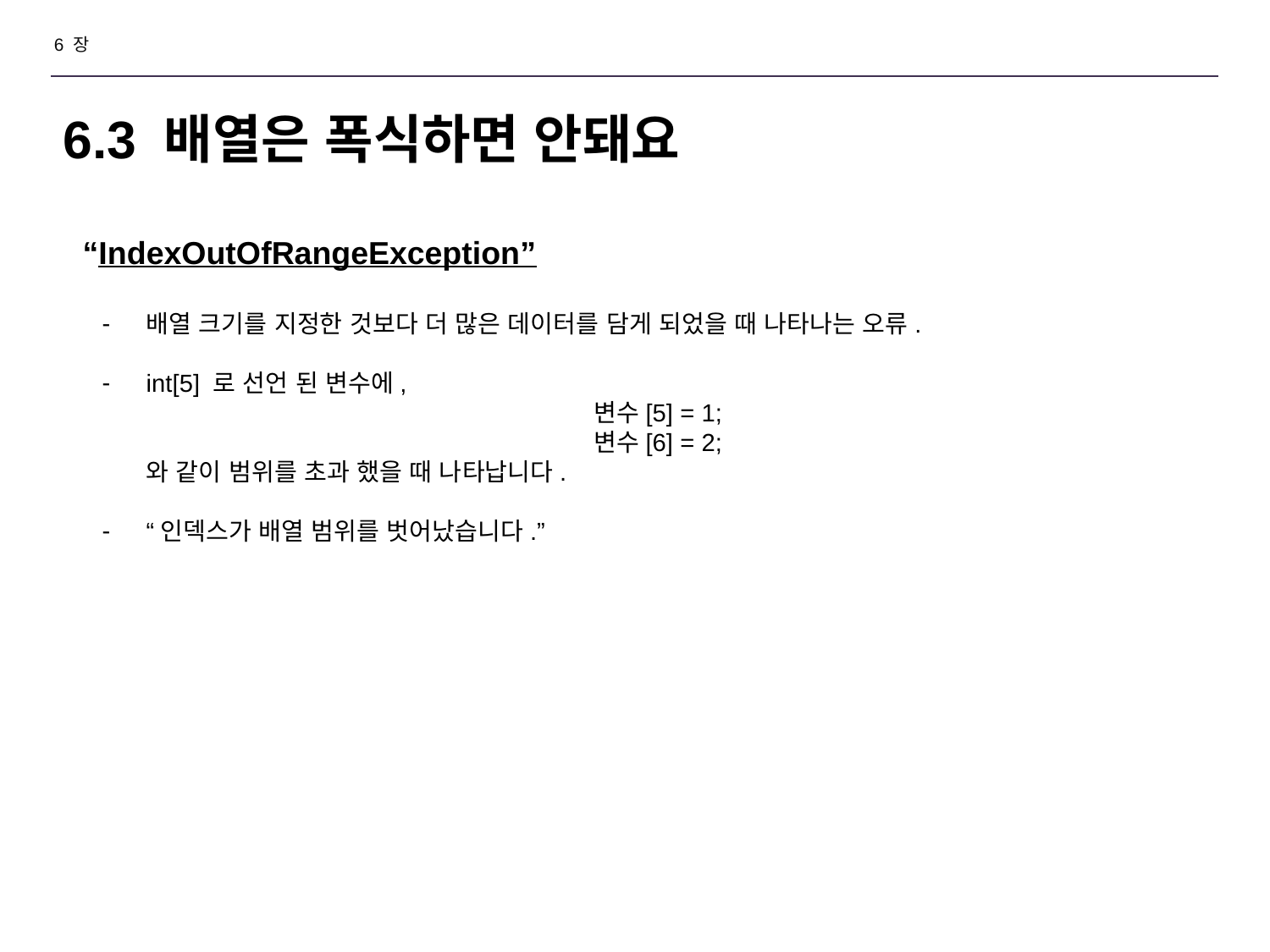

6 장
# 6.3 배열은 폭식하면 안돼요
“IndexOutOfRangeException”

배열 크기를 지정한 것보다 더 많은 데이터를 담게 되었을 때 나타나는 오류.

int[5] 로 선언 된 변수에,
변수[5] = 1;
변수[6] = 2;
와 같이 범위를 초과 했을 때 나타납니다.

“인덱스가 배열 범위를 벗어났습니다.”